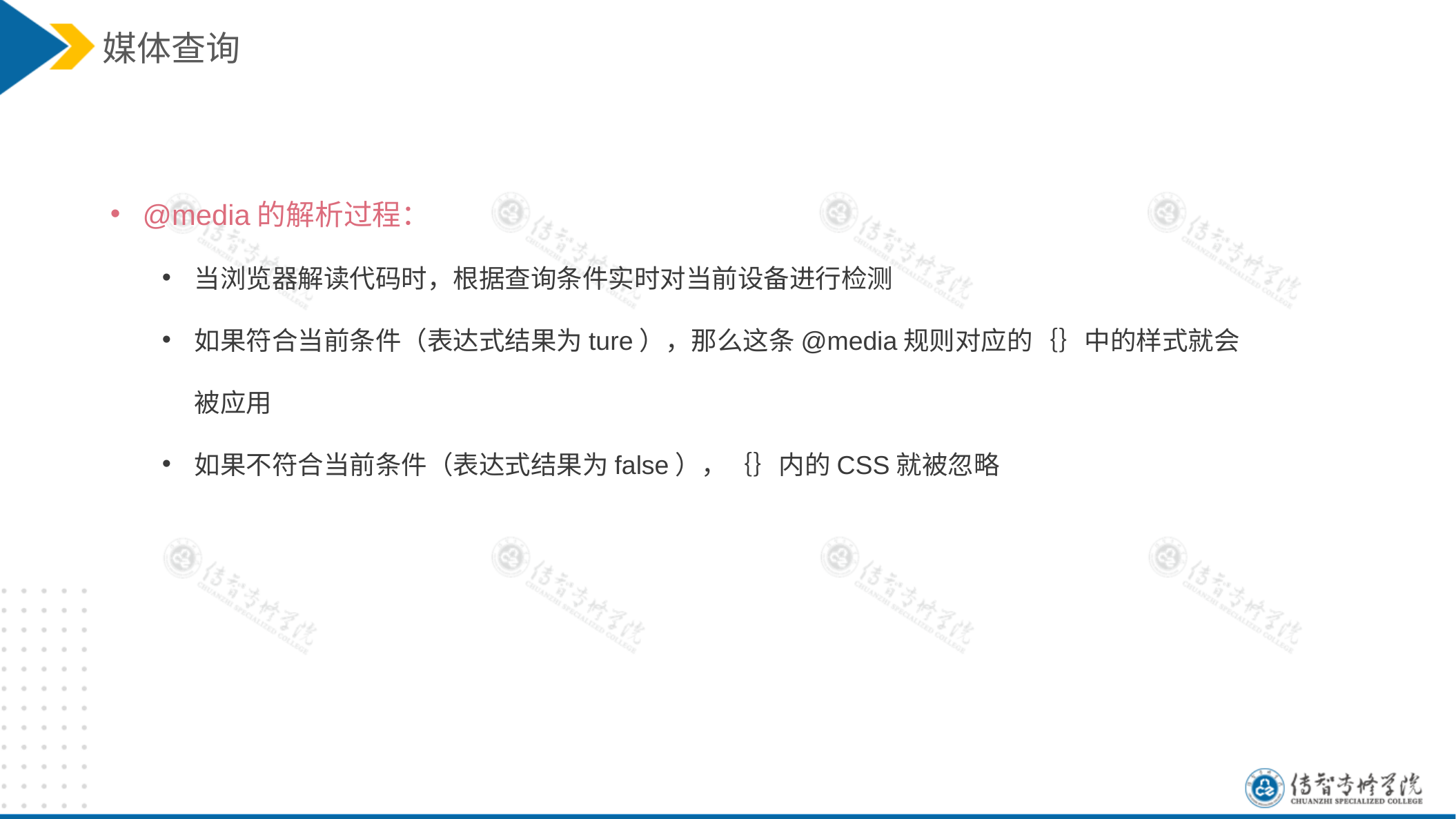

媒体查询

@media的解析过程：
当浏览器解读代码时，根据查询条件实时对当前设备进行检测
如果符合当前条件（表达式结果为ture），那么这条@media规则对应的｛｝中的样式就会被应用
如果不符合当前条件（表达式结果为false），｛｝内的CSS就被忽略